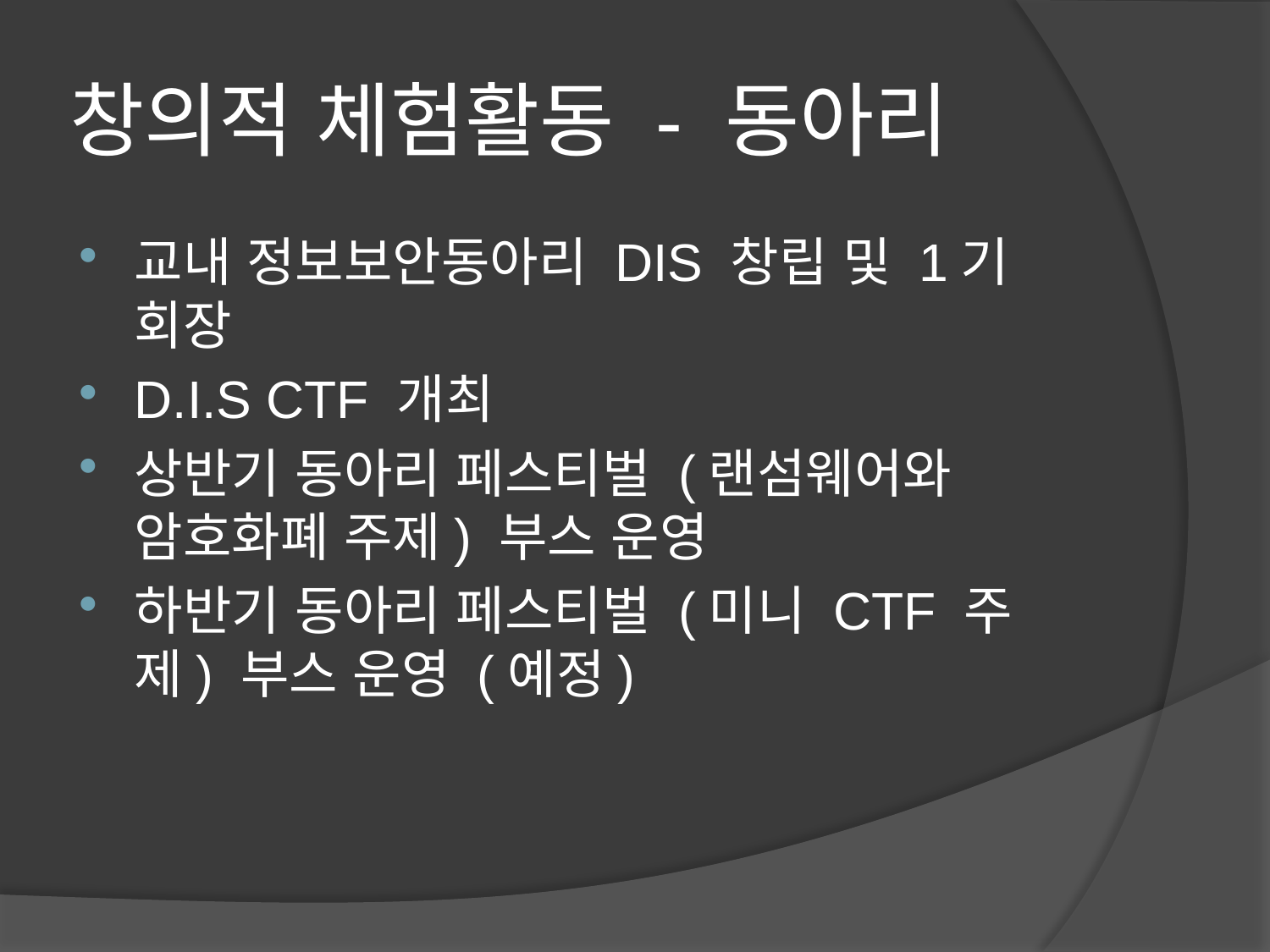

# 창의적 체험활동 - 동아리
교내 정보보안동아리 DIS 창립 및 1기 회장
D.I.S CTF 개최
상반기 동아리 페스티벌 (랜섬웨어와 암호화폐 주제) 부스 운영
하반기 동아리 페스티벌 (미니 CTF 주제) 부스 운영 (예정)